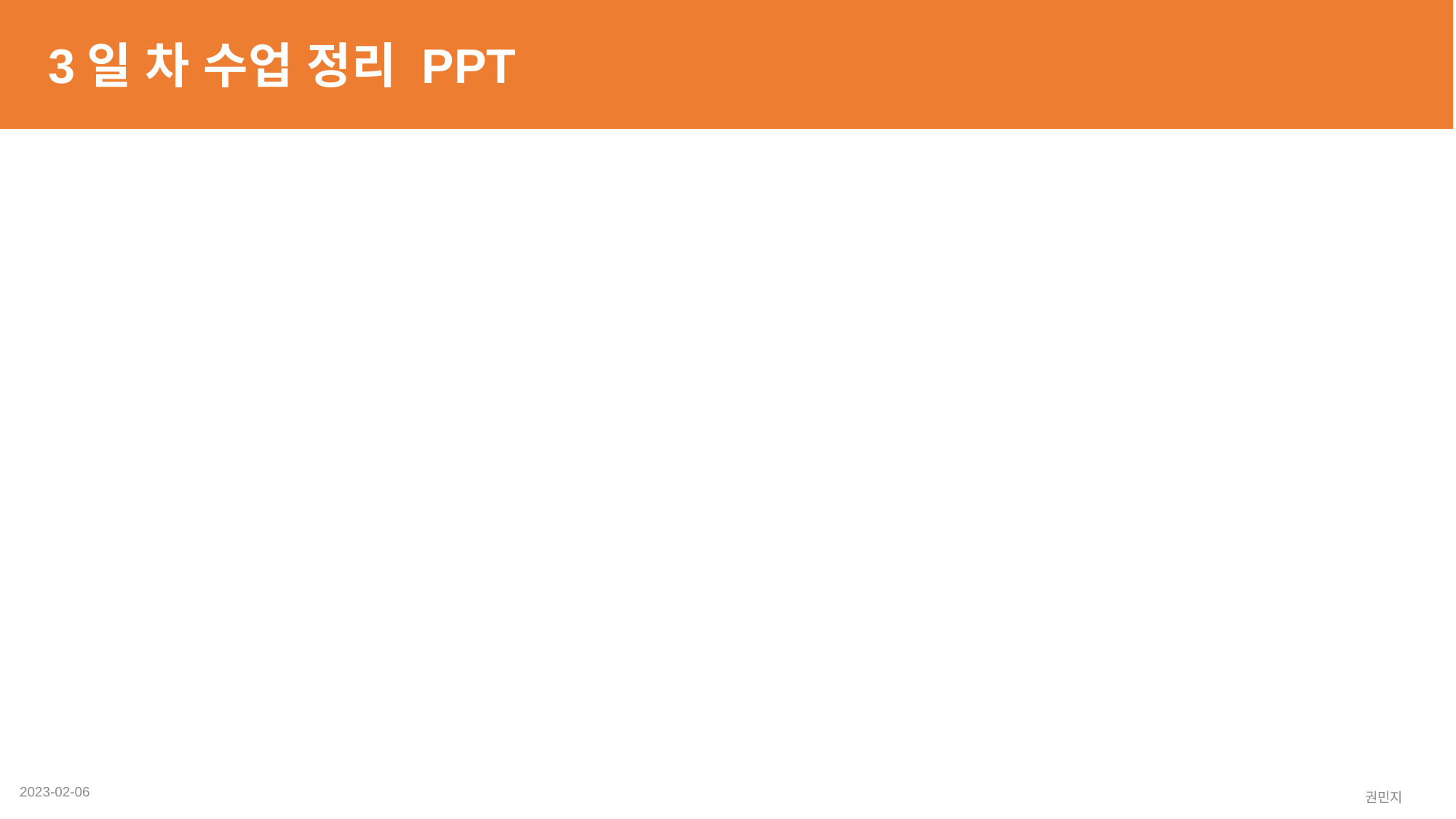

3일 차 수업 정리 PPT
2023-02-06
권민지